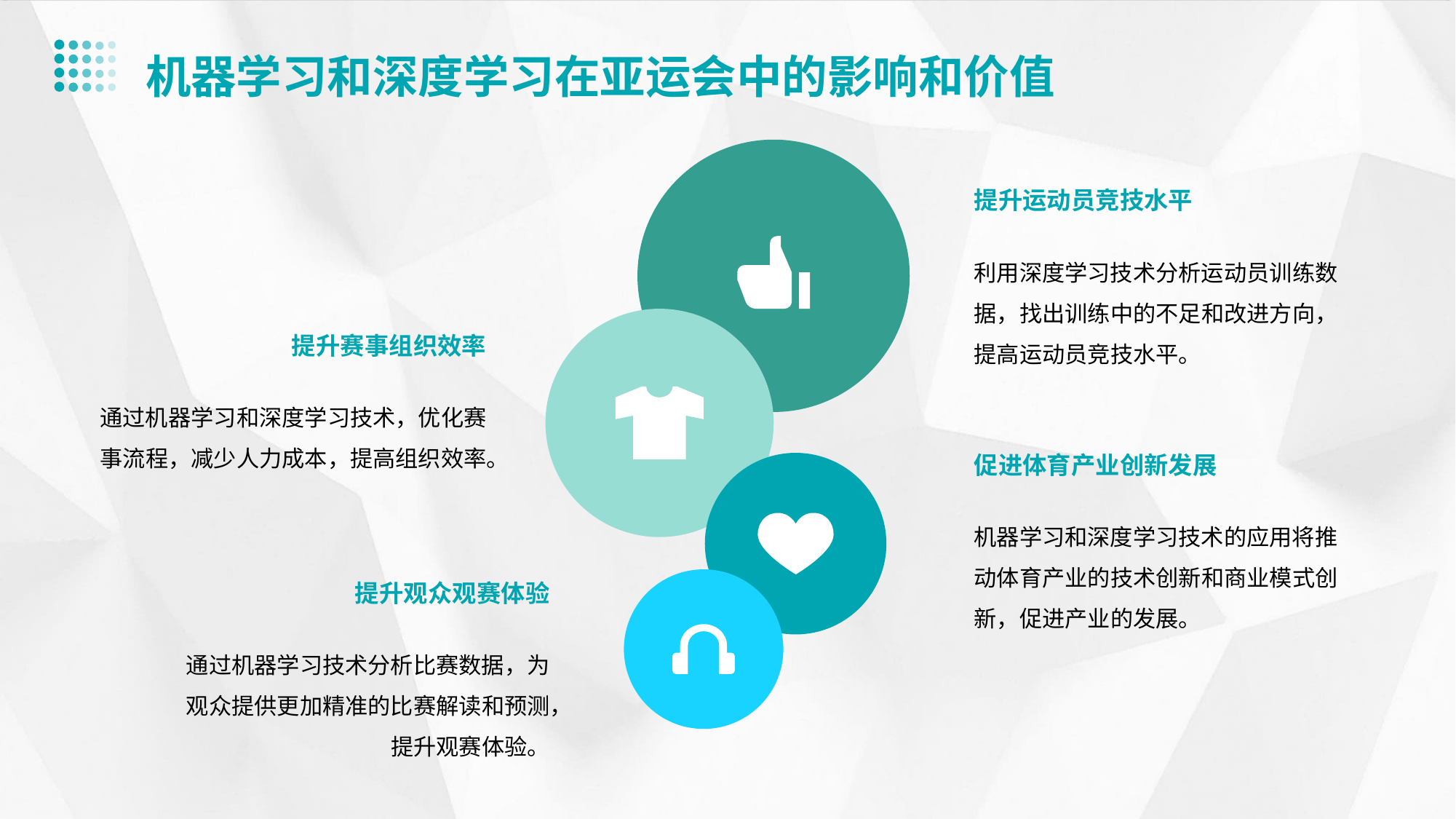

机器学习和深度学习在亚运会中的影响和价值

提升运动员竞技水平
利用深度学习技术分析运动员训练数据，找出训练中的不足和改进方向，提高运动员竞技水平。

提升赛事组织效率

通过机器学习和深度学习技术，优化赛事流程，减少人力成本，提高组织效率。

促进体育产业创新发展

机器学习和深度学习技术的应用将推动体育产业的技术创新和商业模式创新，促进产业的发展。

提升观众观赛体验

通过机器学习技术分析比赛数据，为观众提供更加精准的比赛解读和预测，提升观赛体验。